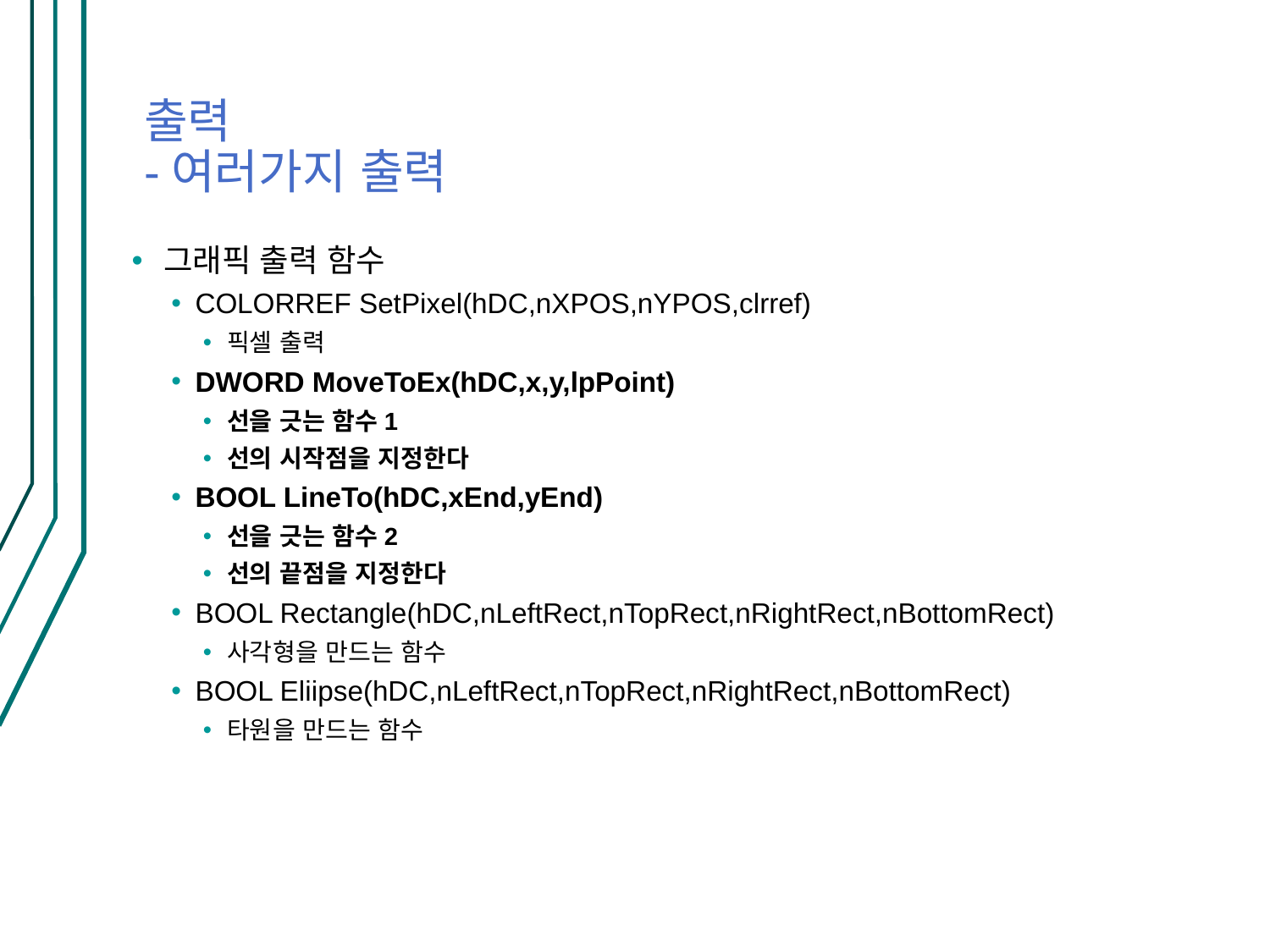

# 출력 -여러가지 출력
그래픽 출력 함수
COLORREF SetPixel(hDC,nXPOS,nYPOS,clrref)
픽셀 출력
DWORD MoveToEx(hDC,x,y,lpPoint)
선을 긋는 함수1
선의 시작점을 지정한다
BOOL LineTo(hDC,xEnd,yEnd)
선을 긋는 함수2
선의 끝점을 지정한다
BOOL Rectangle(hDC,nLeftRect,nTopRect,nRightRect,nBottomRect)
사각형을 만드는 함수
BOOL Eliipse(hDC,nLeftRect,nTopRect,nRightRect,nBottomRect)
타원을 만드는 함수